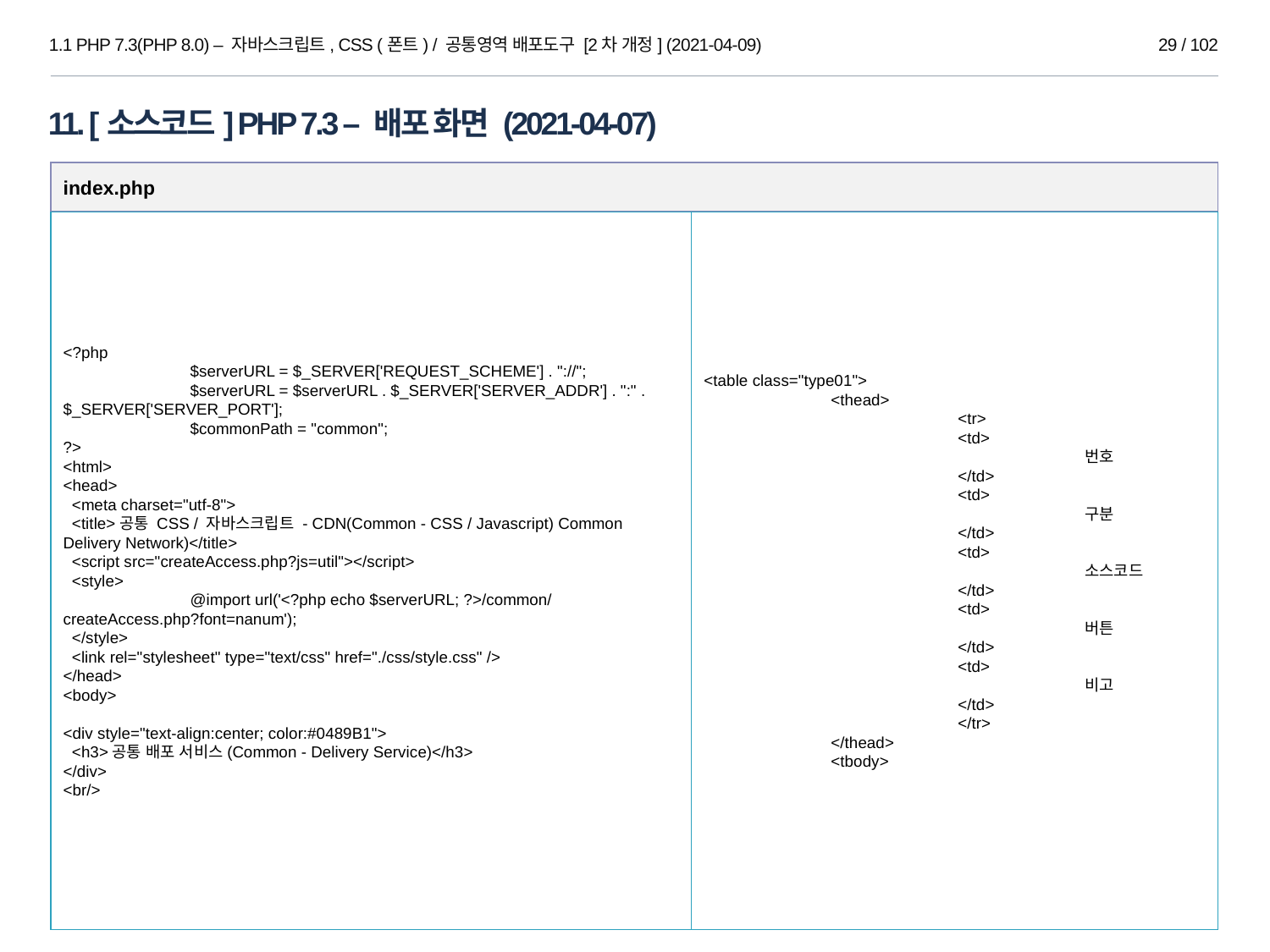

1.1 PHP 7.3(PHP 8.0) – 자바스크립트, CSS (폰트) / 공통영역 배포도구 [2차 개정] (2021-04-09)
29 / 102

11. [소스코드] PHP 7.3 – 배포 화면 (2021-04-07)
index.php
<?php
	$serverURL = $_SERVER['REQUEST_SCHEME'] . "://";
	$serverURL = $serverURL . $_SERVER['SERVER_ADDR'] . ":" . $_SERVER['SERVER_PORT'];
	$commonPath = "common";
?>
<html>
<head>
  <meta charset="utf-8">
  <title>공통 CSS / 자바스크립트 - CDN(Common - CSS / Javascript) Common Delivery Network)</title>
  <script src="createAccess.php?js=util"></script>
  <style>
  	@import url('<?php echo $serverURL; ?>/common/createAccess.php?font=nanum');
  </style>
  <link rel="stylesheet" type="text/css" href="./css/style.css" />
</head>
<body>

<div style="text-align:center; color:#0489B1">
  <h3>공통 배포 서비스(Common - Delivery Service)</h3>
</div>
<br/>
<table class="type01">
	<thead>
		<tr>
		<td>
			번호
		</td>
		<td>
			구분
		</td>
		<td>
			소스코드
		</td>
		<td>
			버튼
		</td>
		<td>
			비고
		</td>
		</tr>
	</thead>
	<tbody>